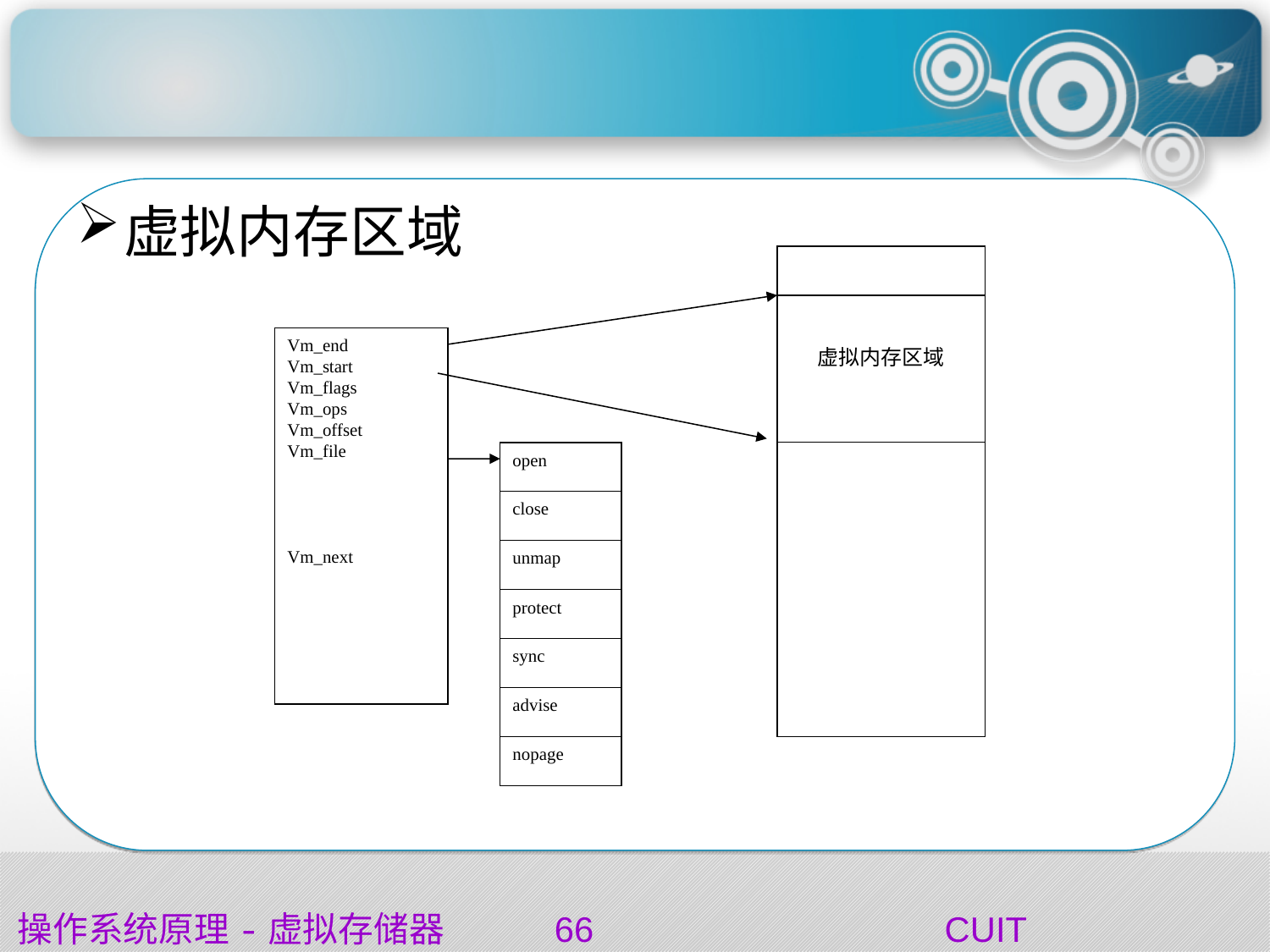

虚拟内存区域

虚拟内存区域
Vm_end
Vm_start
Vm_flags
Vm_ops
Vm_offset
Vm_file

Vm_next

open

close
unmap
protect
sync
advise
nopage